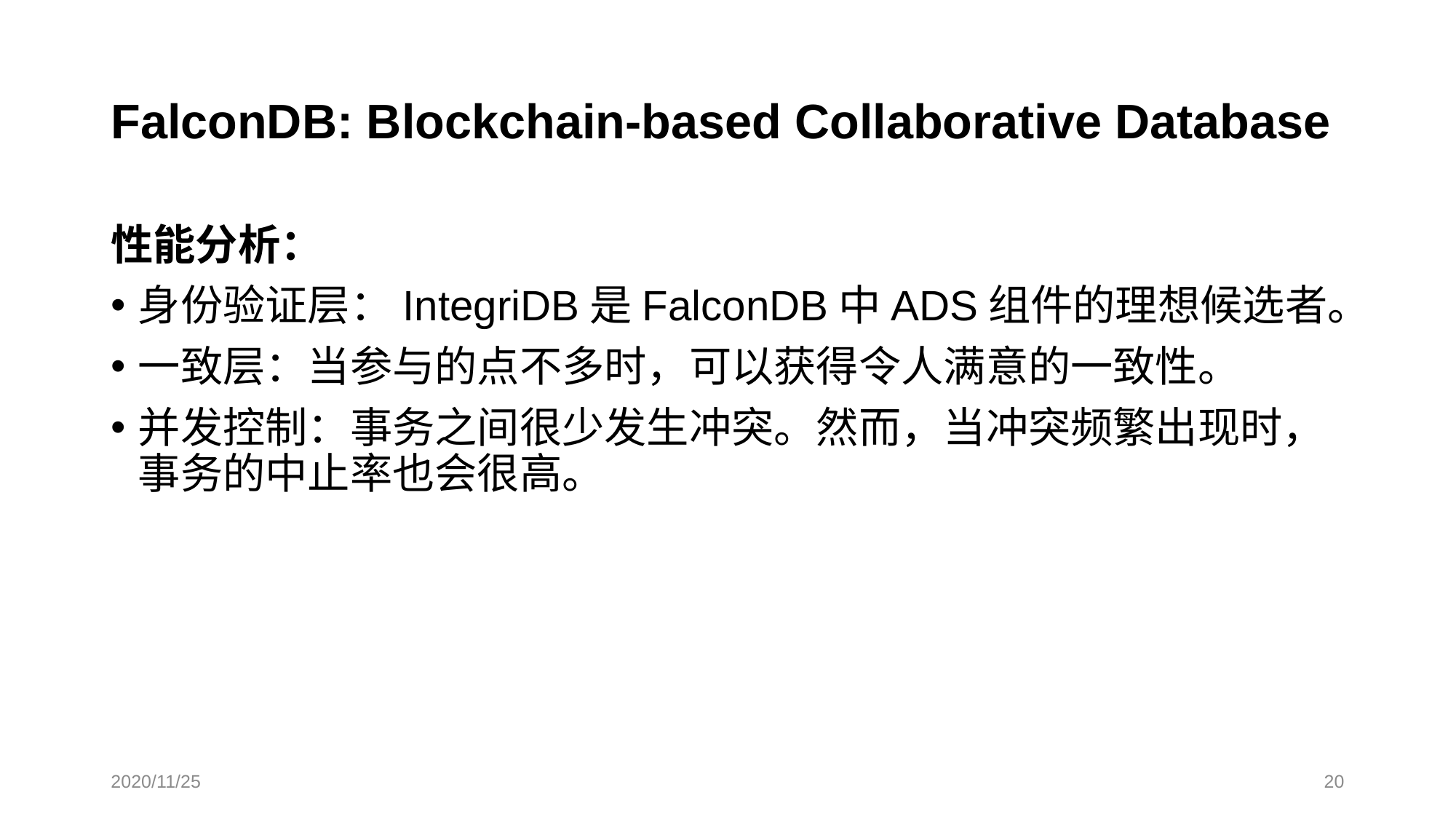

# FalconDB: Blockchain-based Collaborative Database
性能分析：
身份验证层：IntegriDB是FalconDB中ADS组件的理想候选者。
一致层：当参与的点不多时，可以获得令人满意的一致性。
并发控制：事务之间很少发生冲突。然而，当冲突频繁出现时，事务的中止率也会很高。
2020/11/25
20